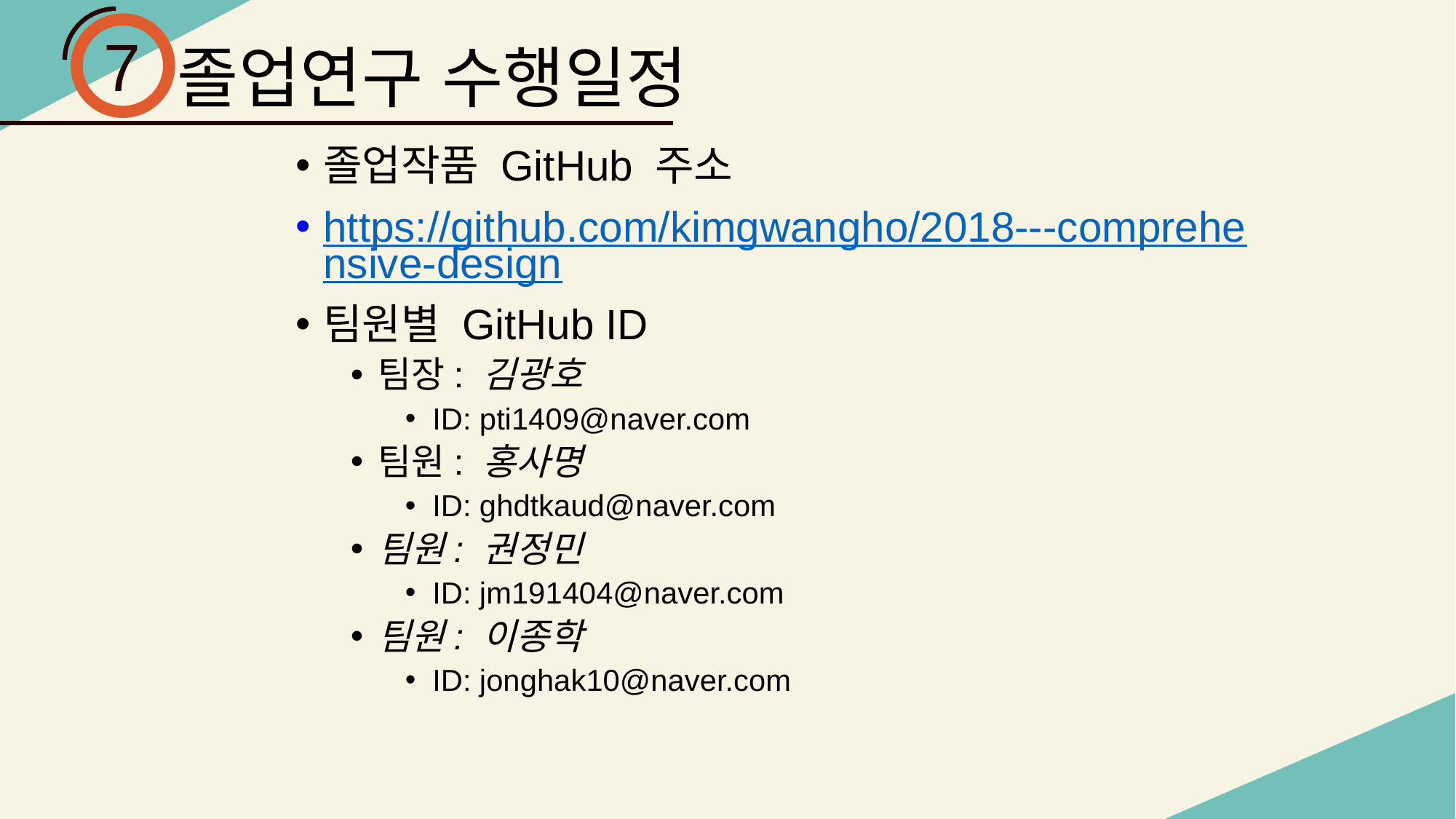

7
졸업연구 수행일정
졸업작품 GitHub 주소
https://github.com/kimgwangho/2018---comprehensive-design
팀원별 GitHub ID
팀장: 김광호
ID: pti1409@naver.com
팀원: 홍사명
ID: ghdtkaud@naver.com
팀원: 권정민
ID: jm191404@naver.com
팀원: 이종학
ID: jonghak10@naver.com